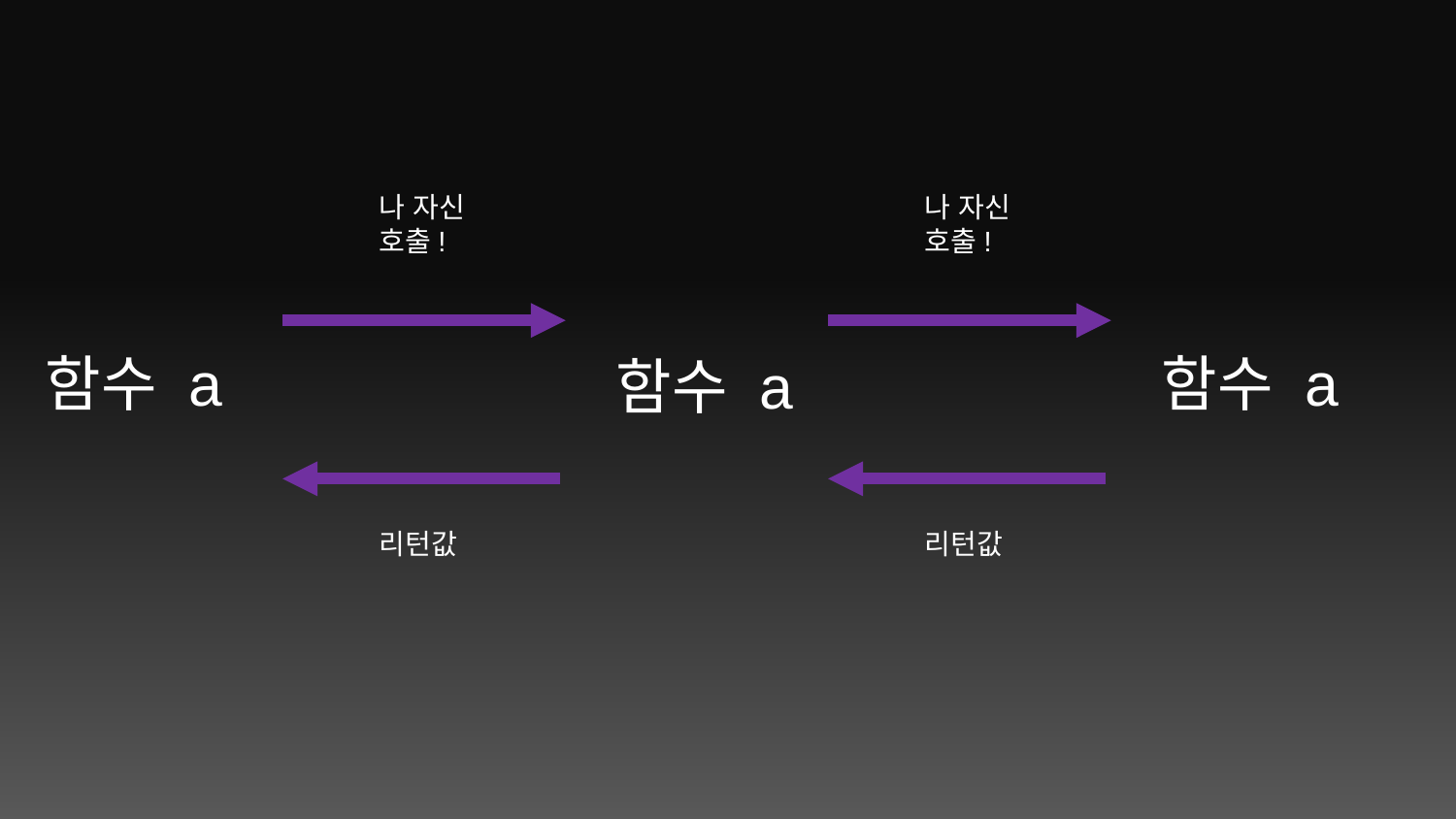

나 자신 호출!
나 자신 호출!
함수 a
함수 a
함수 a
리턴값
리턴값